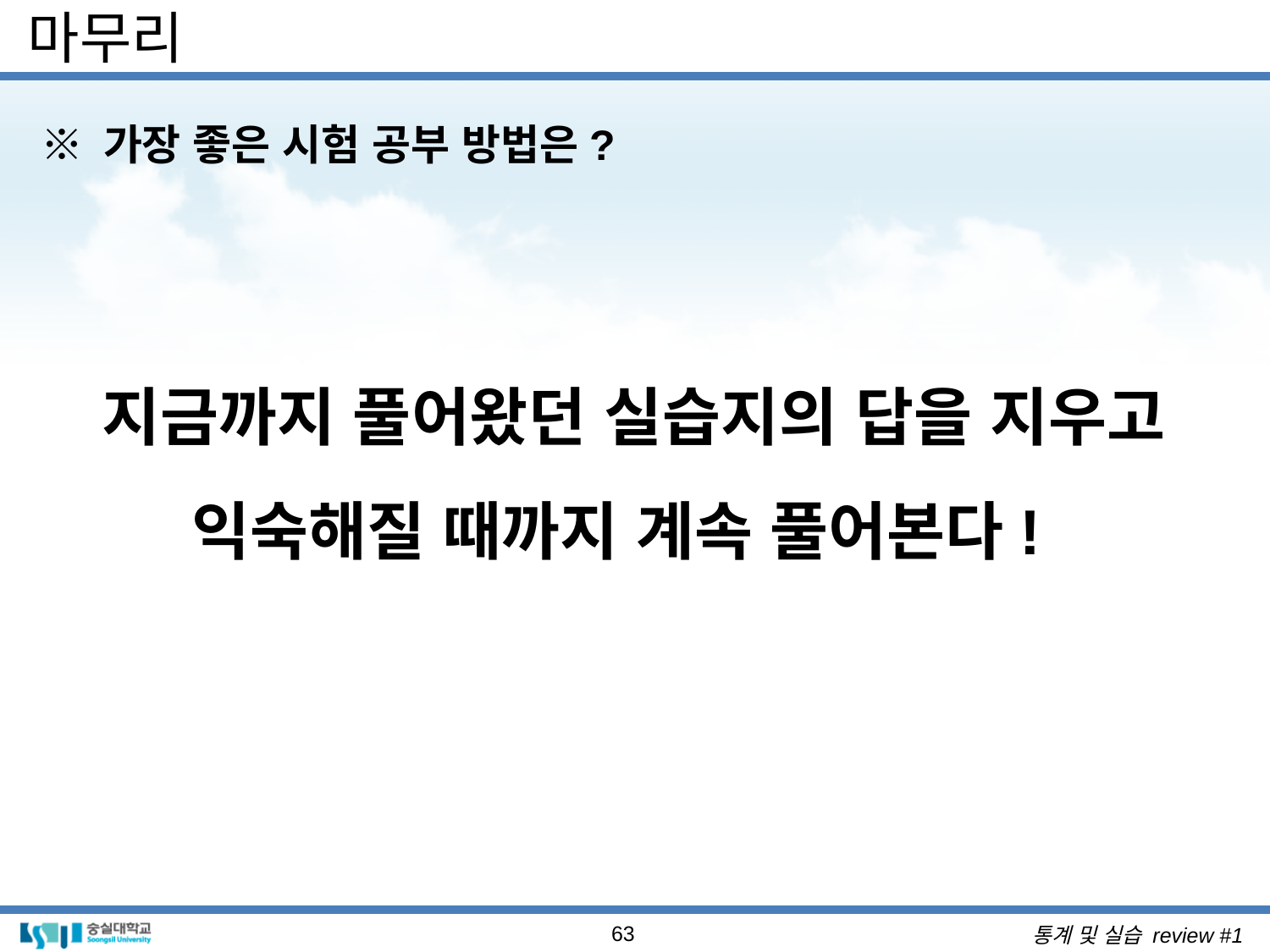

# 마무리
※ 가장 좋은 시험 공부 방법은?
지금까지 풀어왔던 실습지의 답을 지우고
익숙해질 때까지 계속 풀어본다!
63